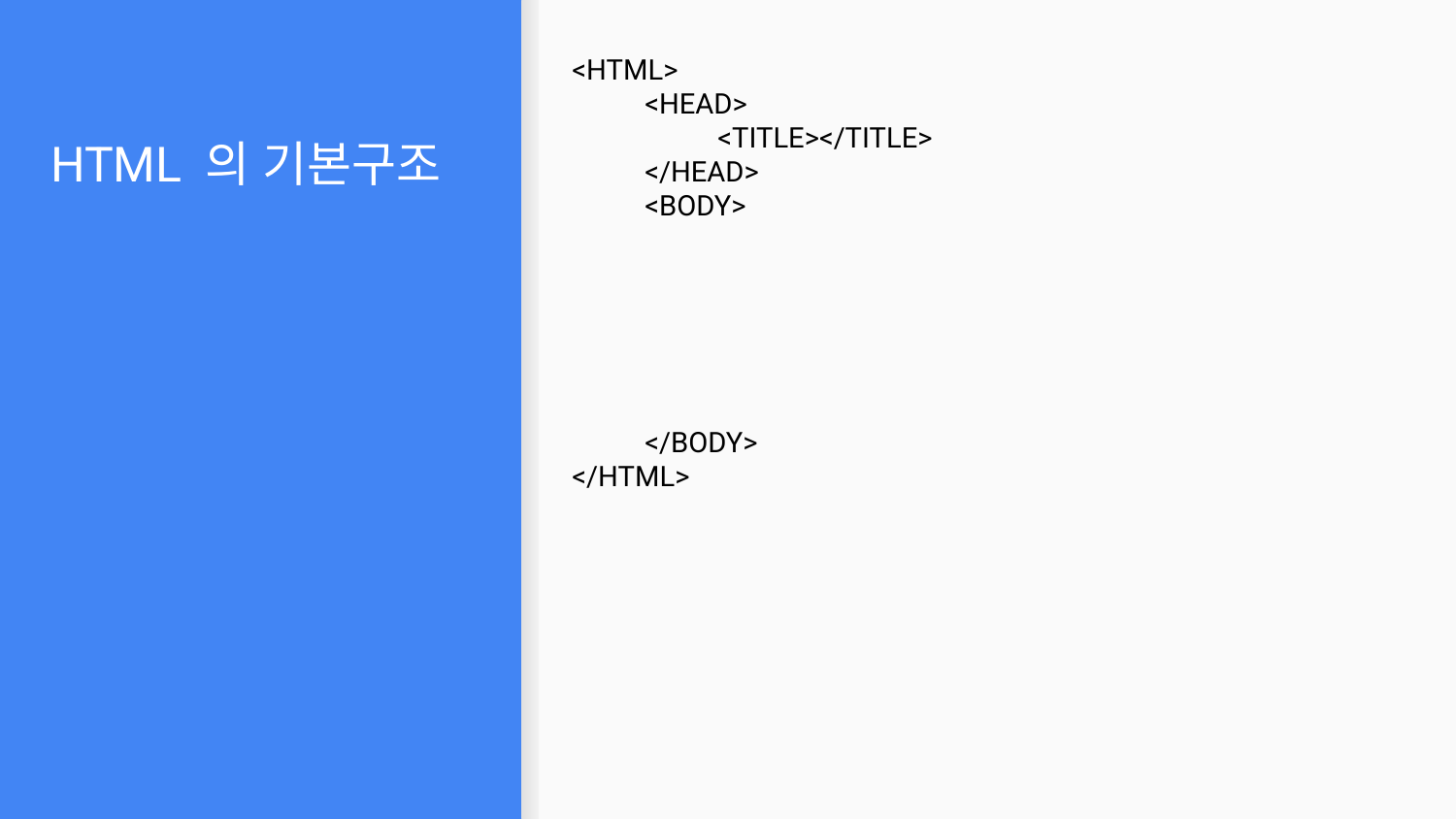

<HTML>
<HEAD>
<TITLE></TITLE>
</HEAD>
<BODY>

</BODY>
</HTML>
# HTML 의 기본구조